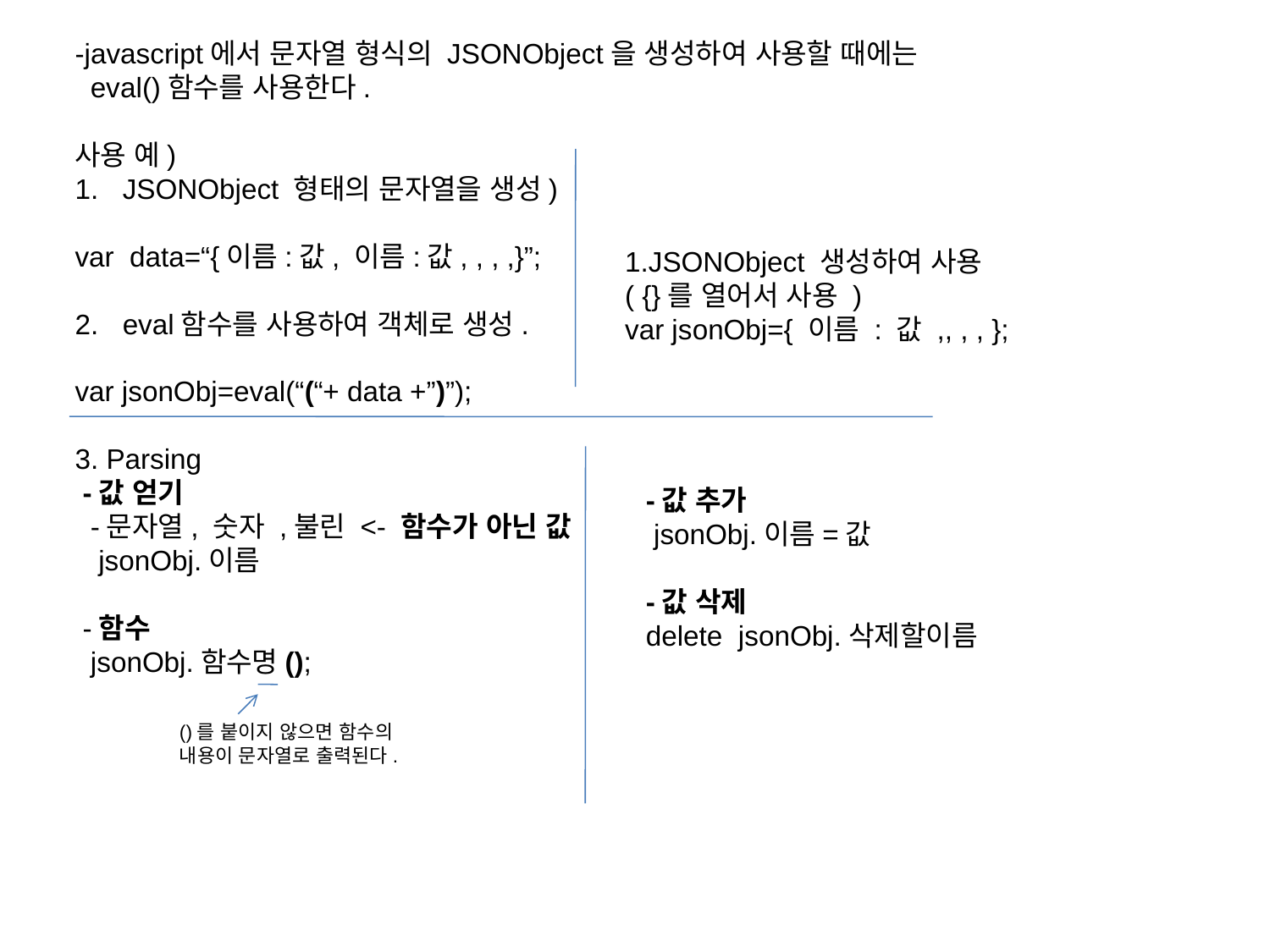

-javascript에서 문자열 형식의 JSONObject을 생성하여 사용할 때에는
  eval()함수를 사용한다.

사용 예)
JSONObject 형태의 문자열을 생성)

var  data=“{이름:값, 이름:값, , , ,}”;

eval함수를 사용하여 객체로 생성.

var jsonObj=eval(“(“+ data +”)”);

3. Parsing
 -값 얻기
  -문자열, 숫자 ,불린 <- 함수가 아닌 값
   jsonObj.이름

 -함수
  jsonObj.함수명();

1.JSONObject 생성하여 사용
( {}를 열어서 사용 )
var jsonObj={ 이름 : 값 ,, , , };
-값 추가
 jsonObj.이름=값

-값 삭제
delete  jsonObj.삭제할이름

()를 붙이지 않으면 함수의
내용이 문자열로 출력된다.